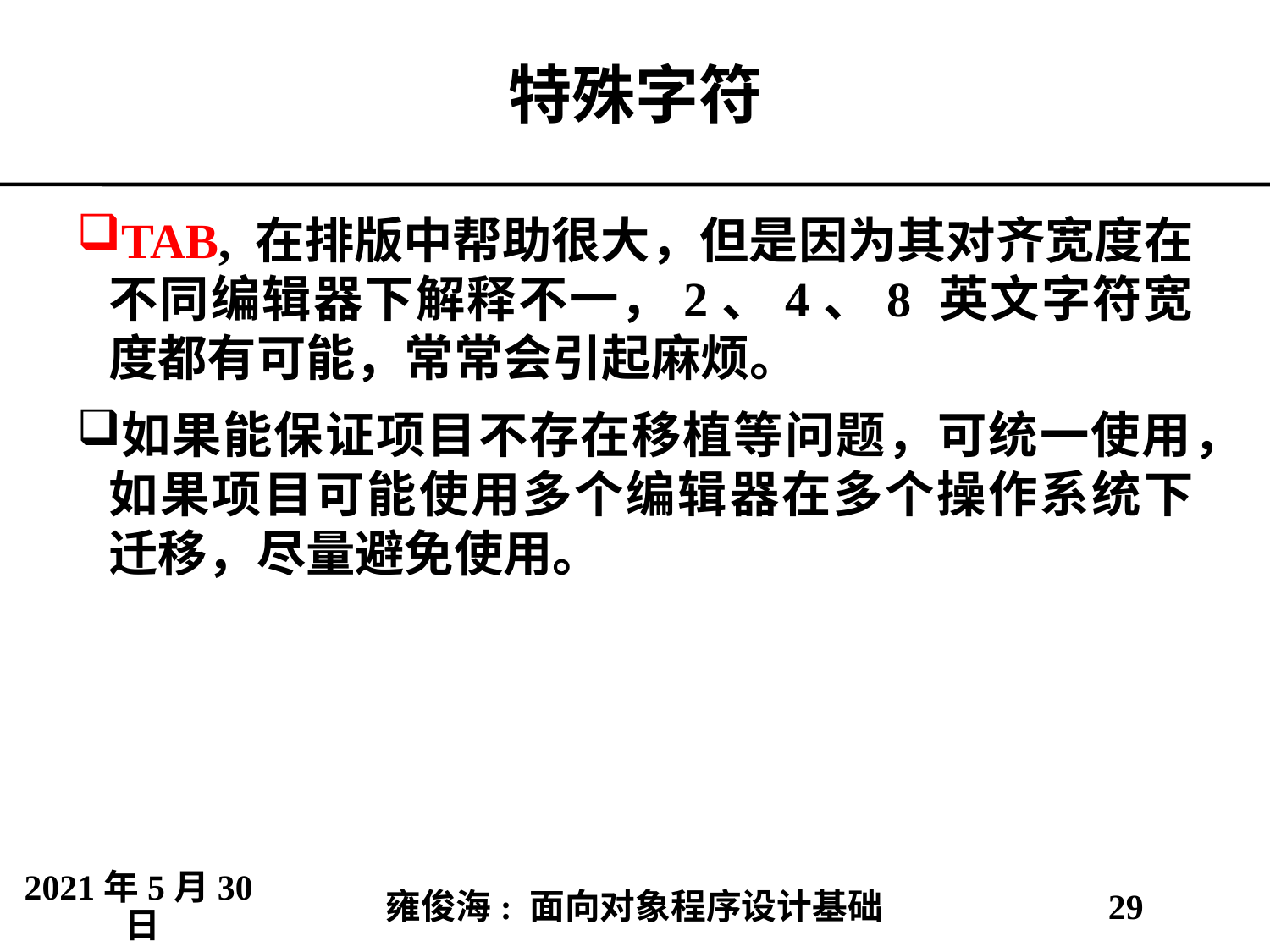

# 特殊字符

TAB, 在排版中帮助很大，但是因为其对齐宽度在不同编辑器下解释不一，2、4、8 英文字符宽度都有可能，常常会引起麻烦。
如果能保证项目不存在移植等问题，可统一使用，如果项目可能使用多个编辑器在多个操作系统下迁移，尽量避免使用。
2021年5月30日
雍俊海: 面向对象程序设计基础
29